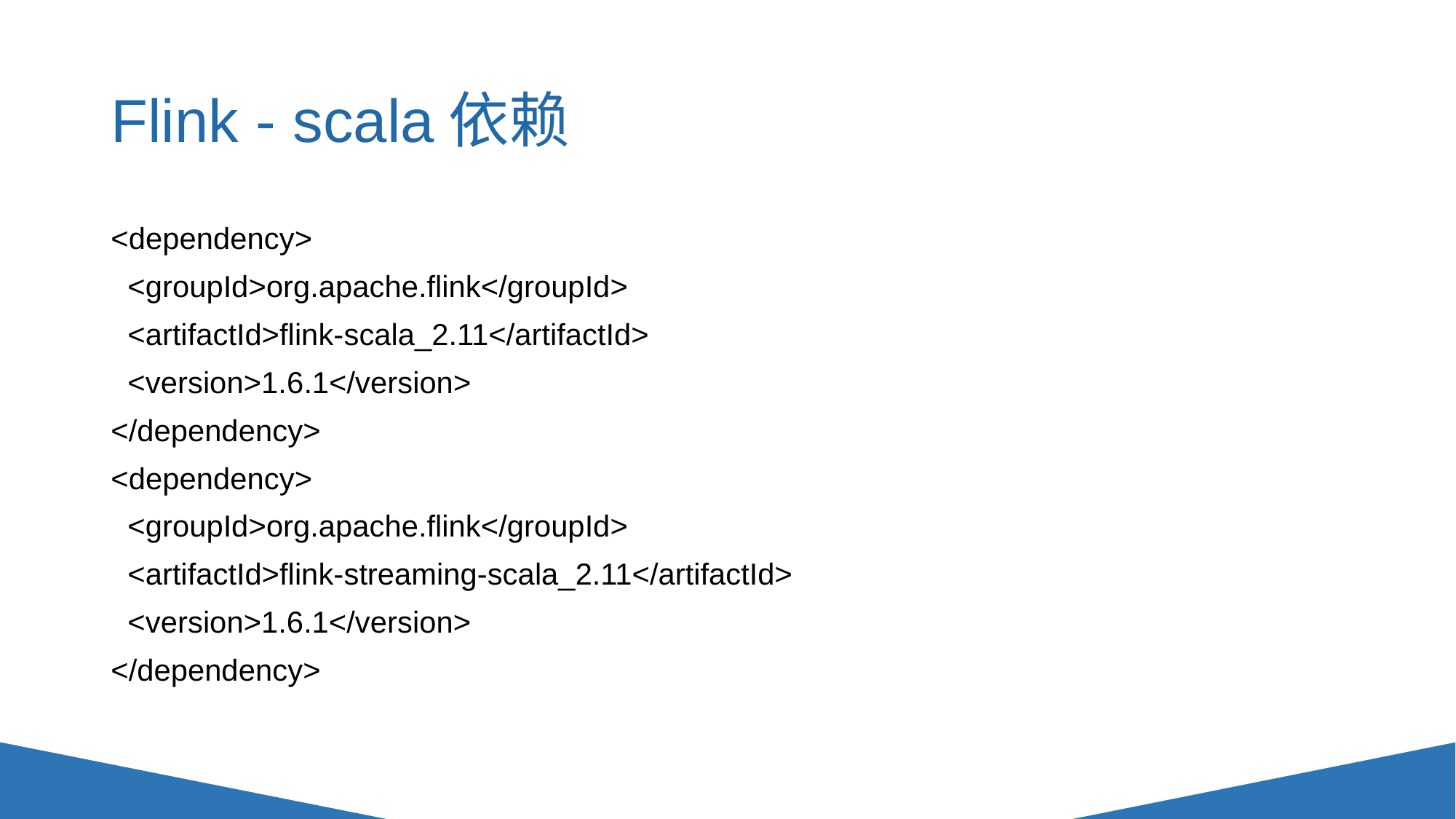

# Flink - scala依赖
<dependency>
  <groupId>org.apache.flink</groupId>
  <artifactId>flink-scala_2.11</artifactId>
  <version>1.6.1</version>
</dependency>
<dependency>
  <groupId>org.apache.flink</groupId>
  <artifactId>flink-streaming-scala_2.11</artifactId>
  <version>1.6.1</version>
</dependency>